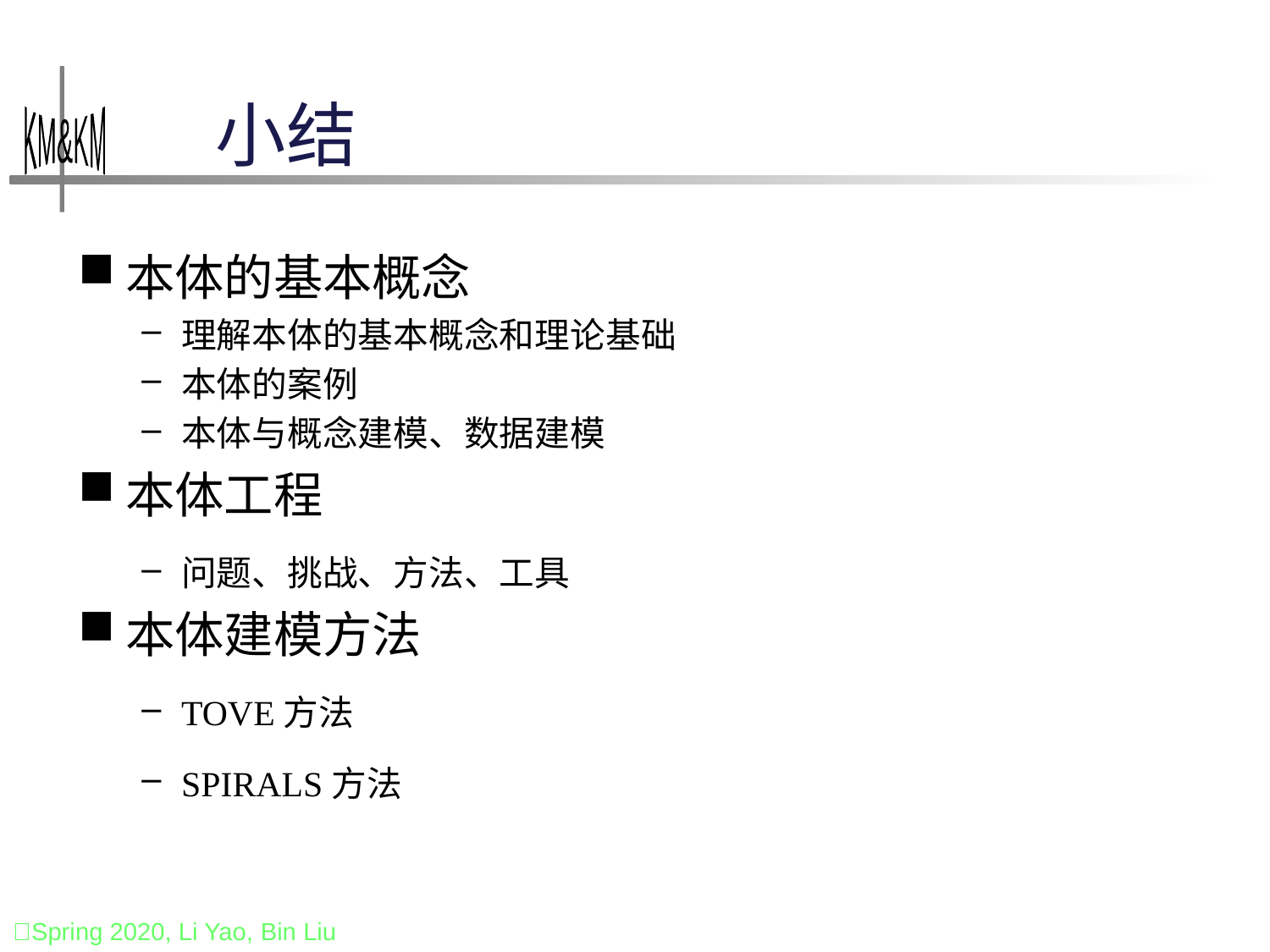

# 小结
本体的基本概念
理解本体的基本概念和理论基础
本体的案例
本体与概念建模、数据建模
本体工程
问题、挑战、方法、工具
本体建模方法
TOVE方法
SPIRALS方法